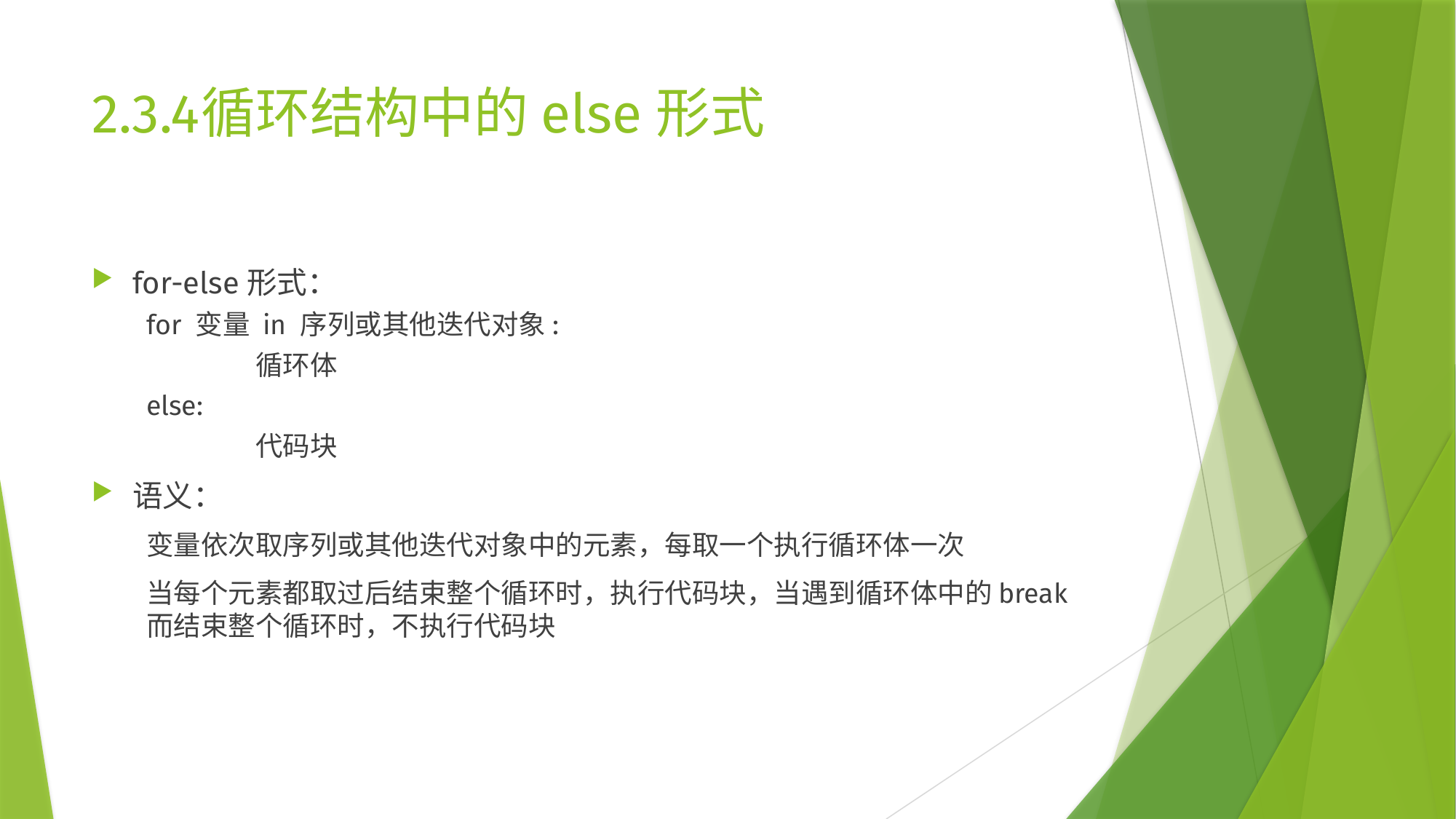

# 2.3.4	循环结构中的else形式
for-else形式：
for 变量 in 序列或其他迭代对象:
	循环体
else:
	代码块
语义：
变量依次取序列或其他迭代对象中的元素，每取一个执行循环体一次
当每个元素都取过后结束整个循环时，执行代码块，当遇到循环体中的break而结束整个循环时，不执行代码块